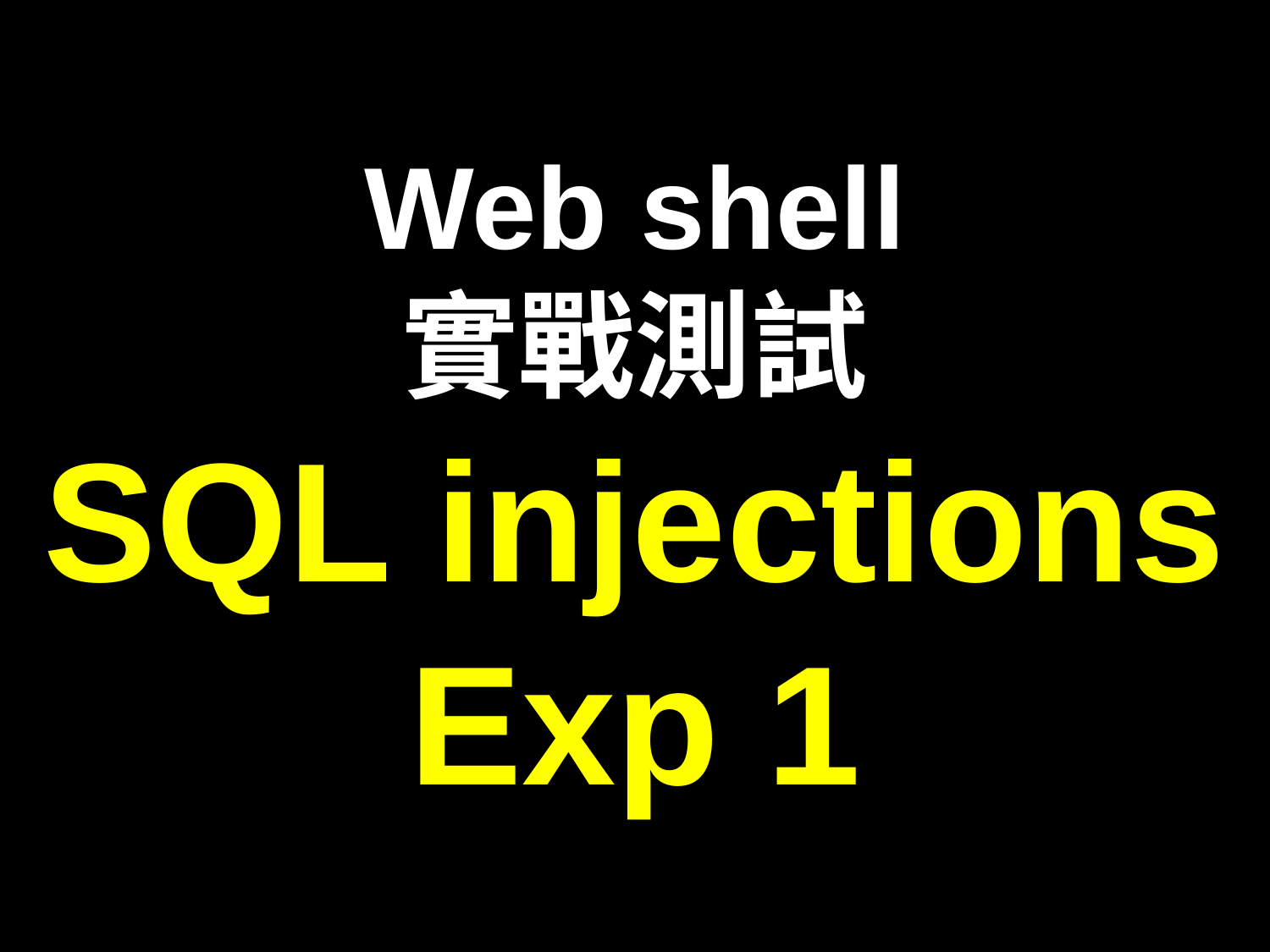

Web shell
實戰測試
SQL injections Exp 1